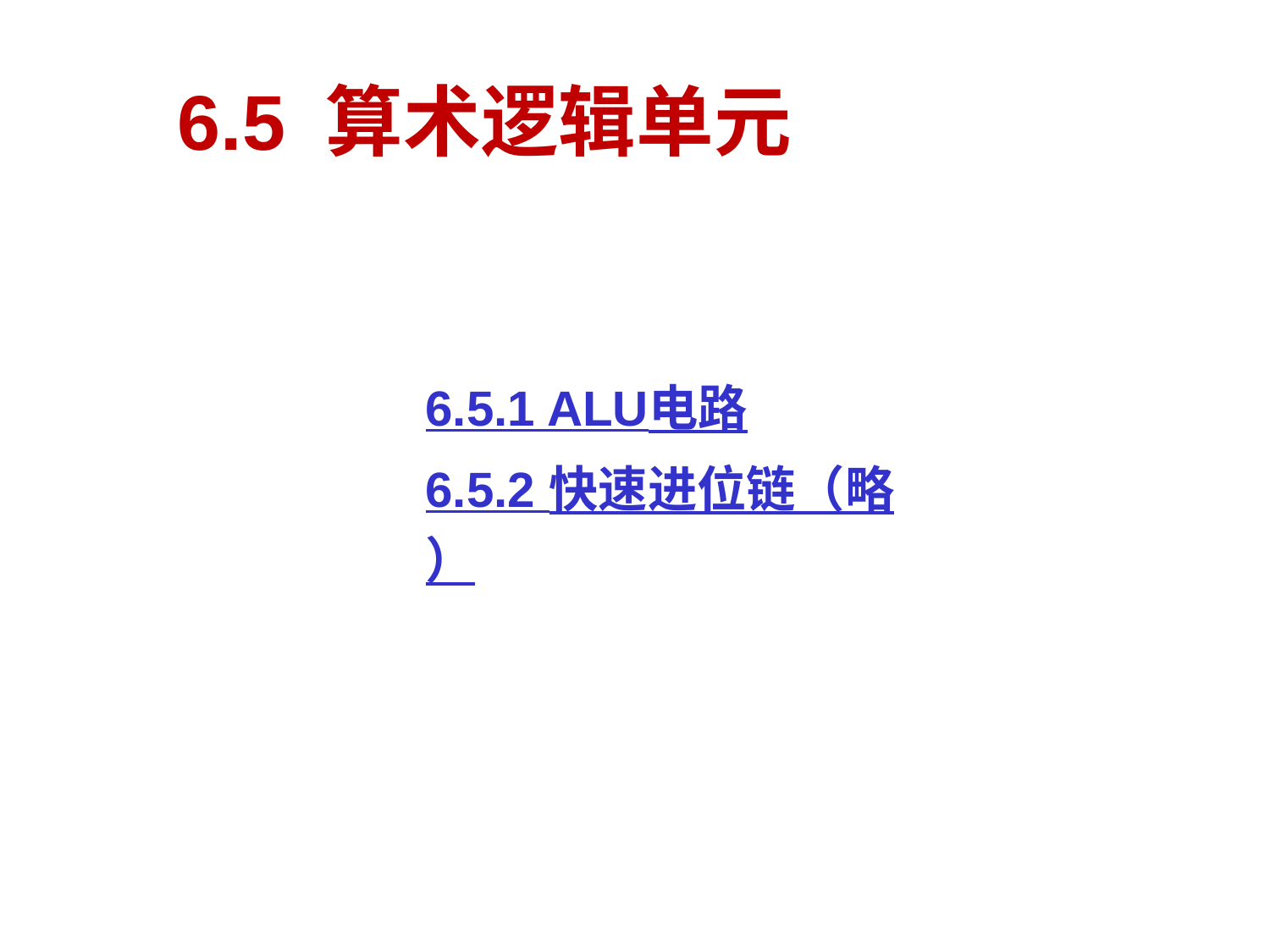

# 6.5 算术逻辑单元
6.5.1 ALU电路
6.5.2 快速进位链（略）